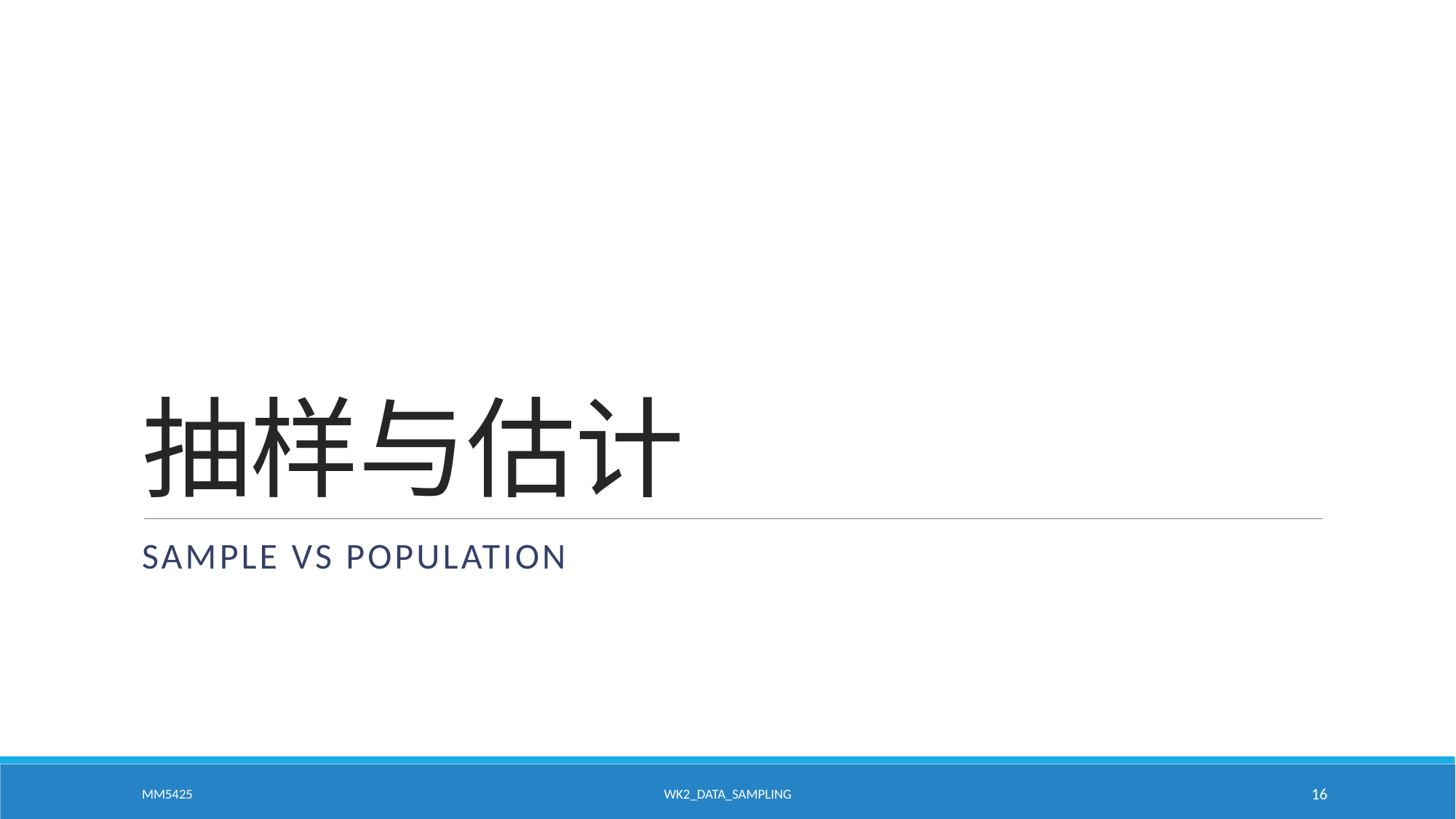

# 抽样与估计
Sample vs population
MM5425
WK2_Data_Sampling
16